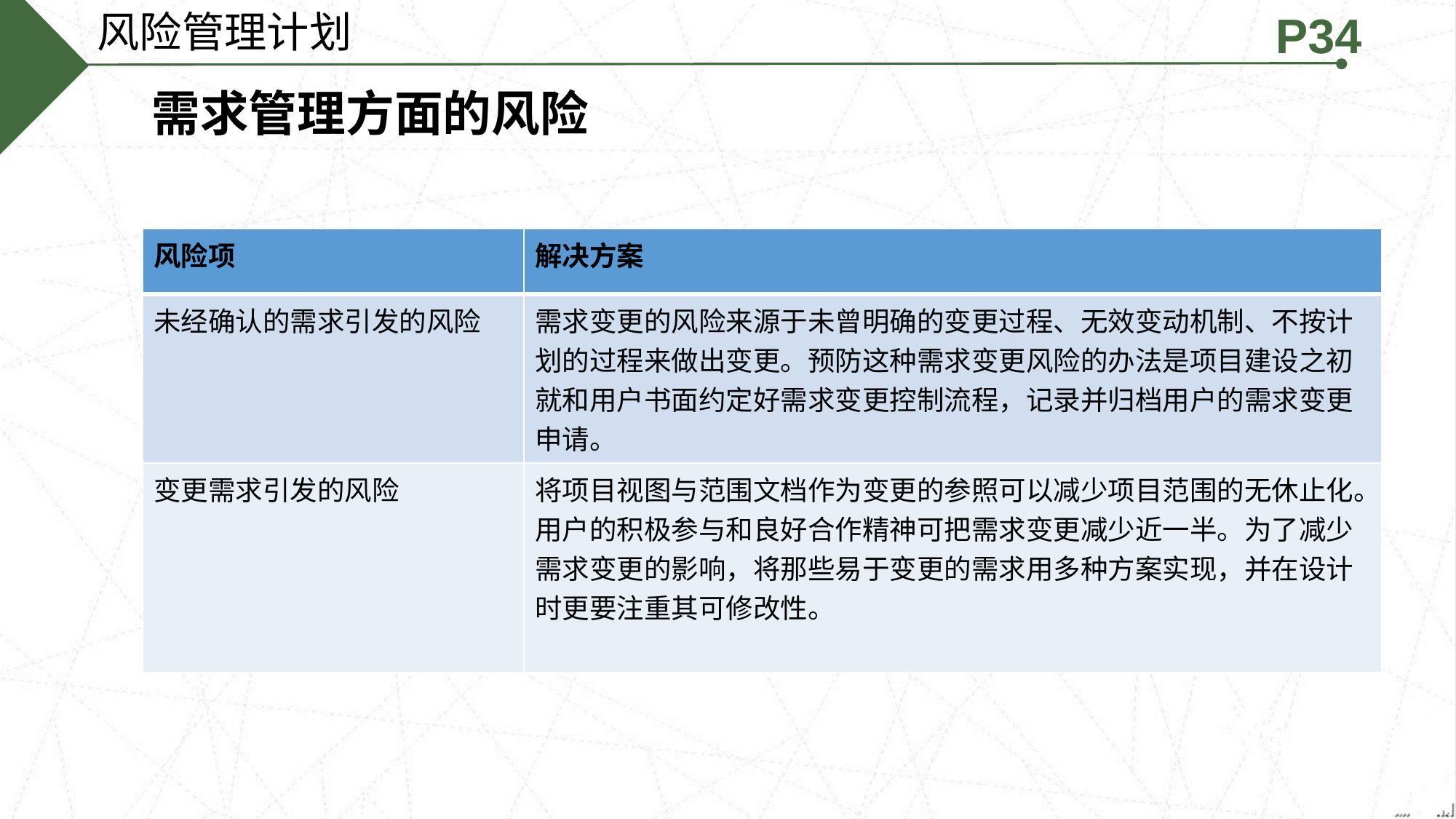

风险管理计划
P34

需求管理方面的风险

| 风险项 | 解决方案 |
| --- | --- |
| 未经确认的需求引发的风险 | 需求变更的风险来源于未曾明确的变更过程、无效变动机制、不按计划的过程来做出变更。预防这种需求变更风险的办法是项目建设之初就和用户书面约定好需求变更控制流程，记录并归档用户的需求变更申请。 |
| 变更需求引发的风险 | 将项目视图与范围文档作为变更的参照可以减少项目范围的无休止化。用户的积极参与和良好合作精神可把需求变更减少近一半。为了减少需求变更的影响，将那些易于变更的需求用多种方案实现，并在设计时更要注重其可修改性。 |